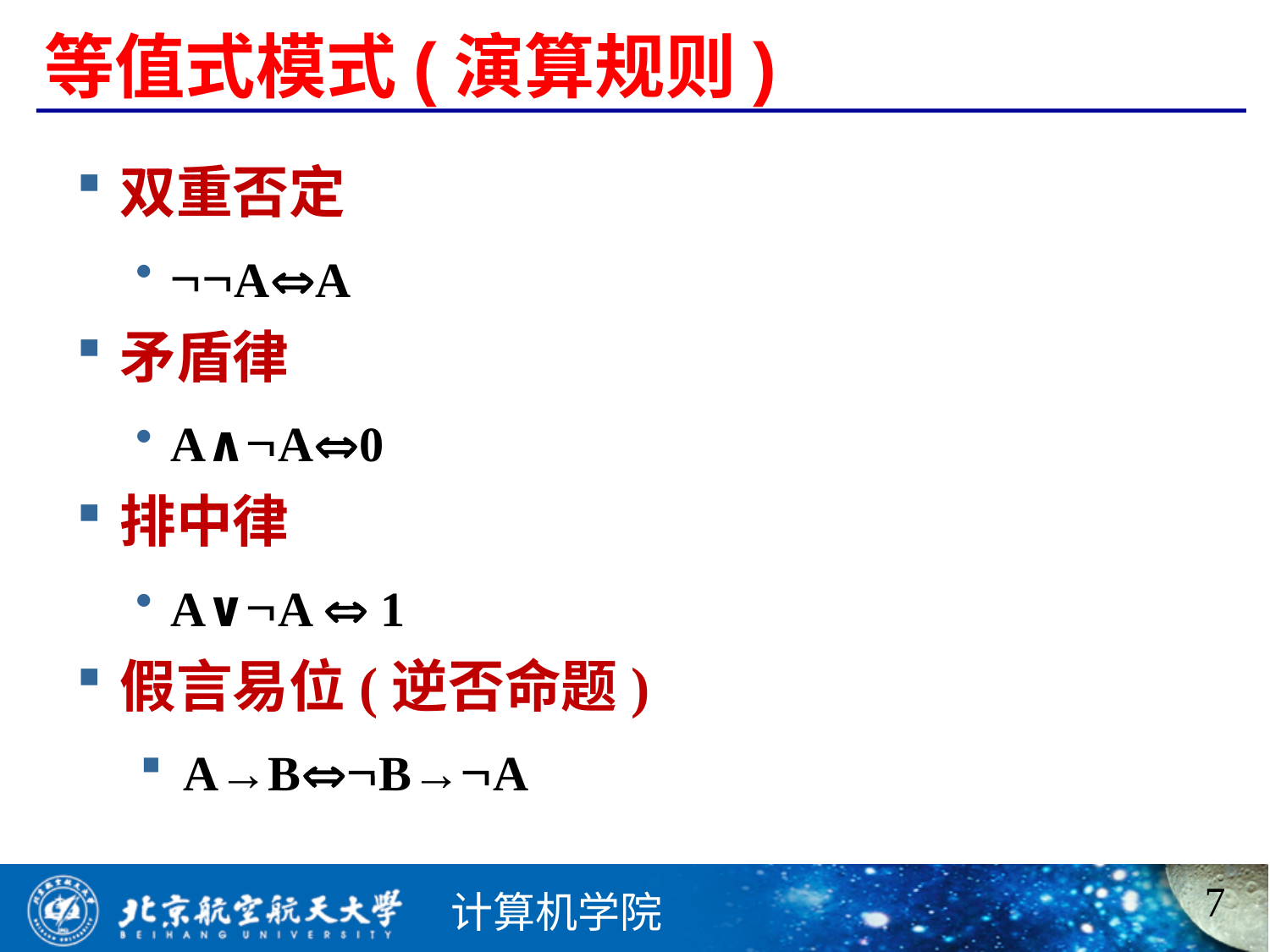

# 等值式模式(演算规则)
双重否定
¬¬A⇔A
矛盾律
A∧¬A⇔0
排中律
A∨¬A ⇔ 1
假言易位(逆否命题)
A→B⇔¬B→¬A